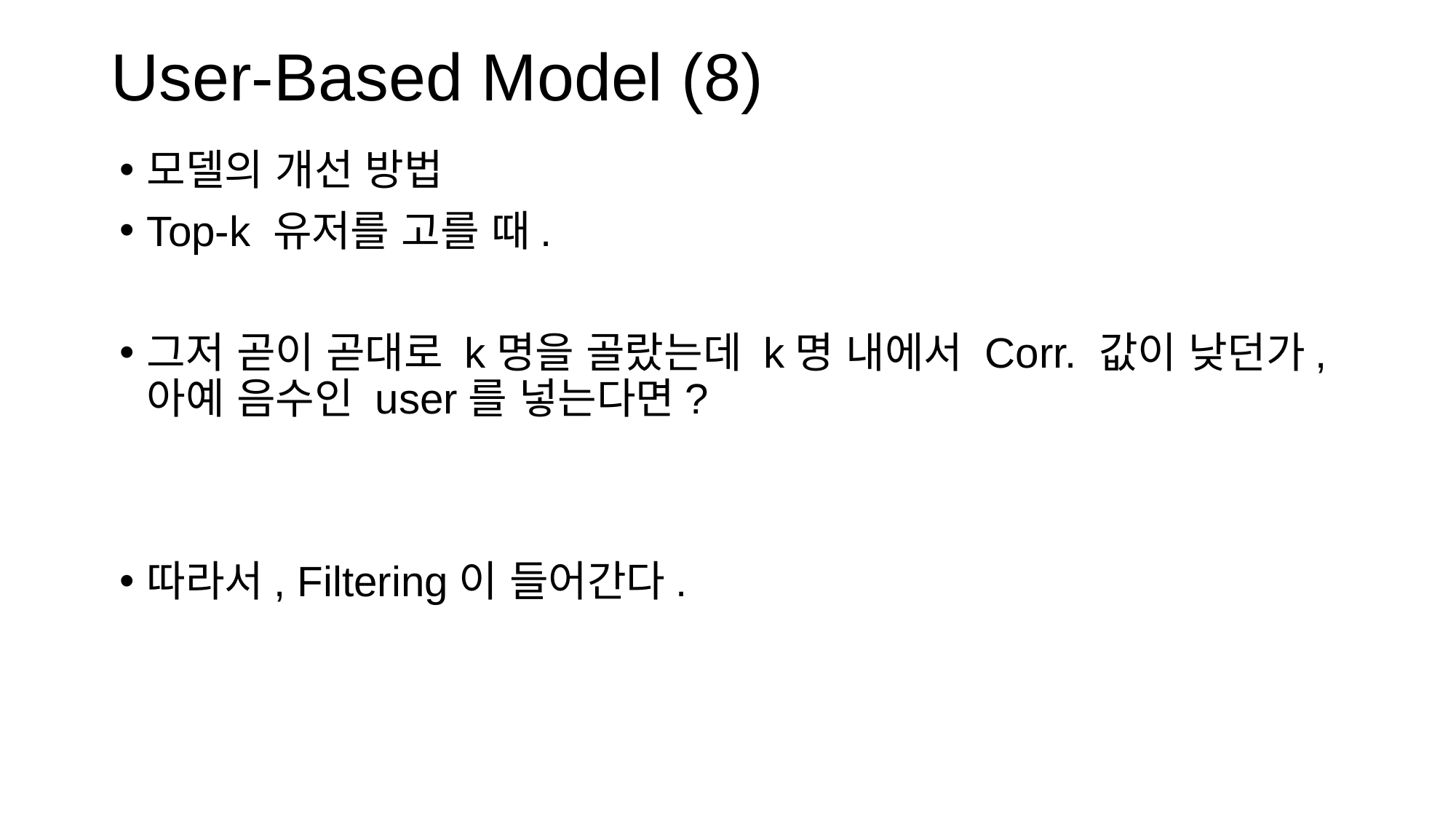

# User-Based Model (8)
모델의 개선 방법
Top-k 유저를 고를 때.

그저 곧이 곧대로 k명을 골랐는데 k명 내에서 Corr. 값이 낮던가, 아예 음수인 user를 넣는다면?

따라서, Filtering이 들어간다.